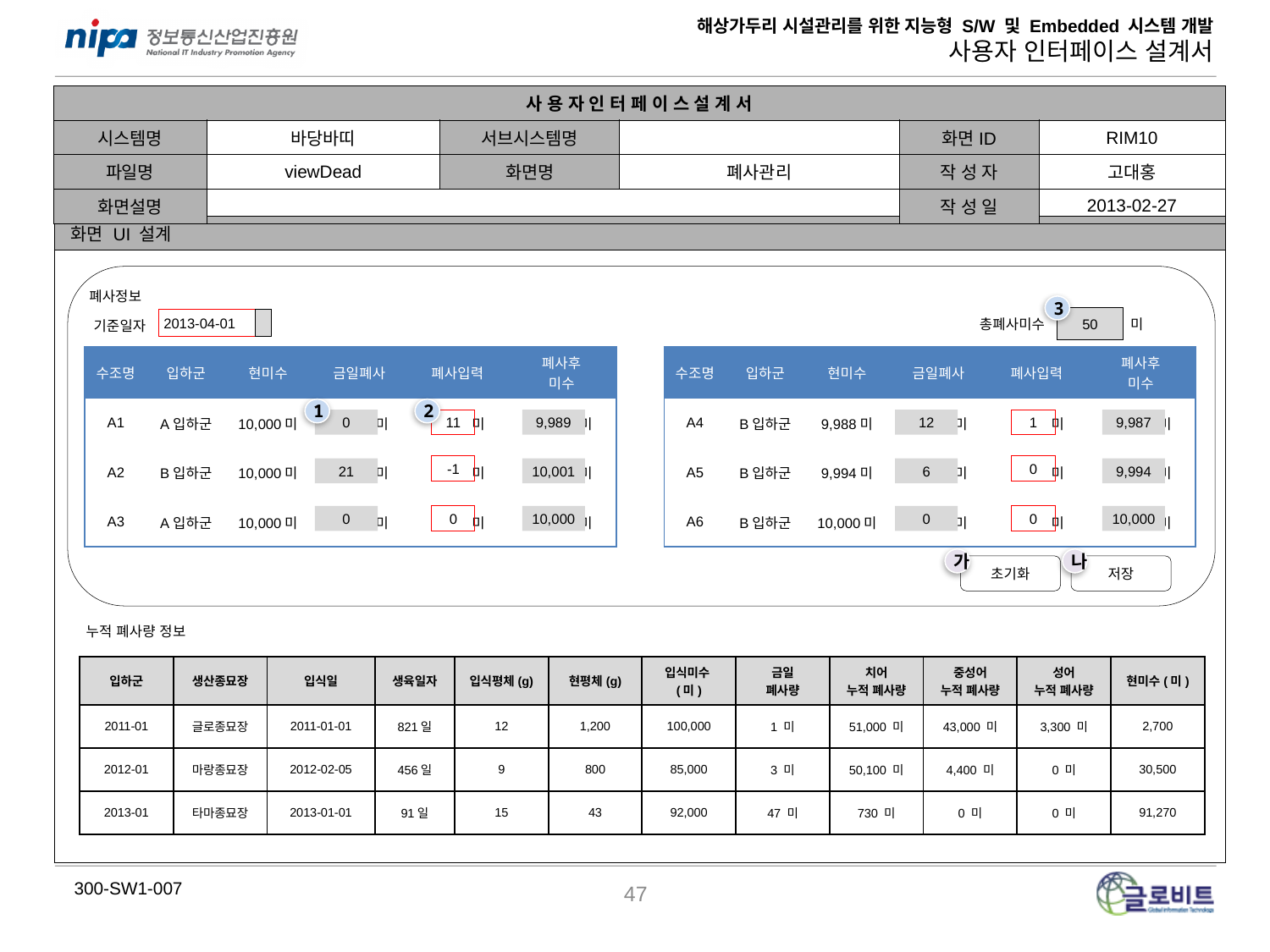

| 사 용 자 인 터 페 이 스 설 계 서 |  |  |  |  |  |
| --- | --- | --- | --- | --- | --- |
| 시스템명 | 바당바띠 | 서브시스템명 |  | 화면ID | RIM10 |
| 파일명 | viewDead | 화면명 | 폐사관리 | 작 성 자 | 고대홍 |
| 화면설명 |  |  |  | 작 성 일 | 2013-02-27 |
| 화면 UI 설계 |
| --- |
|  |
폐사정보
3
50
총폐사미수
기준일자
2013-04-01

미
| 수조명 | 입하군 | 현미수 | 금일폐사 | 폐사입력 | 폐사후 미수 |
| --- | --- | --- | --- | --- | --- |
| A1 | A입하군 | 10,000미 | 미 | 미 | 미 |
| A2 | B입하군 | 10,000미 | 미 | 미 | 미 |
| A3 | A입하군 | 10,000미 | 미 | 미 | 미 |
| 수조명 | 입하군 | 현미수 | 금일폐사 | 폐사입력 | 폐사후 미수 |
| --- | --- | --- | --- | --- | --- |
| A4 | B입하군 | 9,988미 | 미 | 미 | 미 |
| A5 | B입하군 | 9,994미 | 미 | 미 | 미 |
| A6 | B입하군 | 10,000미 | 미 | 미 | 미 |
1
2
0
11
9,989
12
1
9,987
-1
0
21
10,001
6
9,994
0
0
10,000
0
0
10,000
가
나
초기화
저장
누적 폐사량 정보
| 입하군 | 생산종묘장 | 입식일 | 생육일자 | 입식평체(g) | 현평체(g) | 입식미수(미) | 금일 폐사량 | 치어 누적 폐사량 | 중성어 누적 폐사량 | 성어 누적 폐사량 | 현미수(미) |
| --- | --- | --- | --- | --- | --- | --- | --- | --- | --- | --- | --- |
| 2011-01 | 글로종묘장 | 2011-01-01 | 821일 | 12 | 1,200 | 100,000 | 1 미 | 51,000 미 | 43,000 미 | 3,300 미 | 2,700 |
| 2012-01 | 마랑종묘장 | 2012-02-05 | 456일 | 9 | 800 | 85,000 | 3 미 | 50,100 미 | 4,400 미 | 0 미 | 30,500 |
| 2013-01 | 타마종묘장 | 2013-01-01 | 91일 | 15 | 43 | 92,000 | 47 미 | 730 미 | 0 미 | 0 미 | 91,270 |